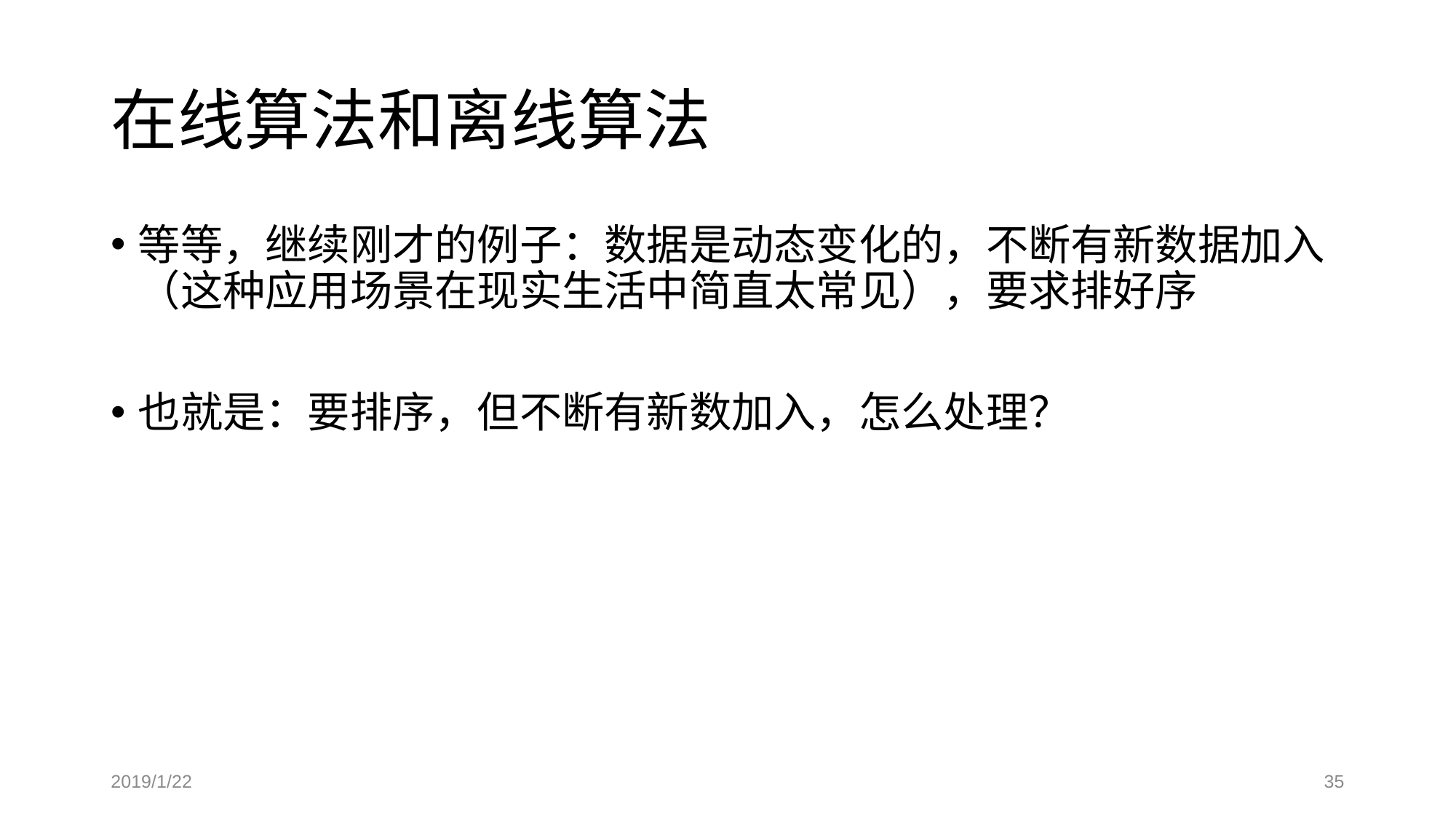

# 在线算法和离线算法
等等，继续刚才的例子：数据是动态变化的，不断有新数据加入（这种应用场景在现实生活中简直太常见），要求排好序

也就是：要排序，但不断有新数加入，怎么处理？
2019/1/22
35